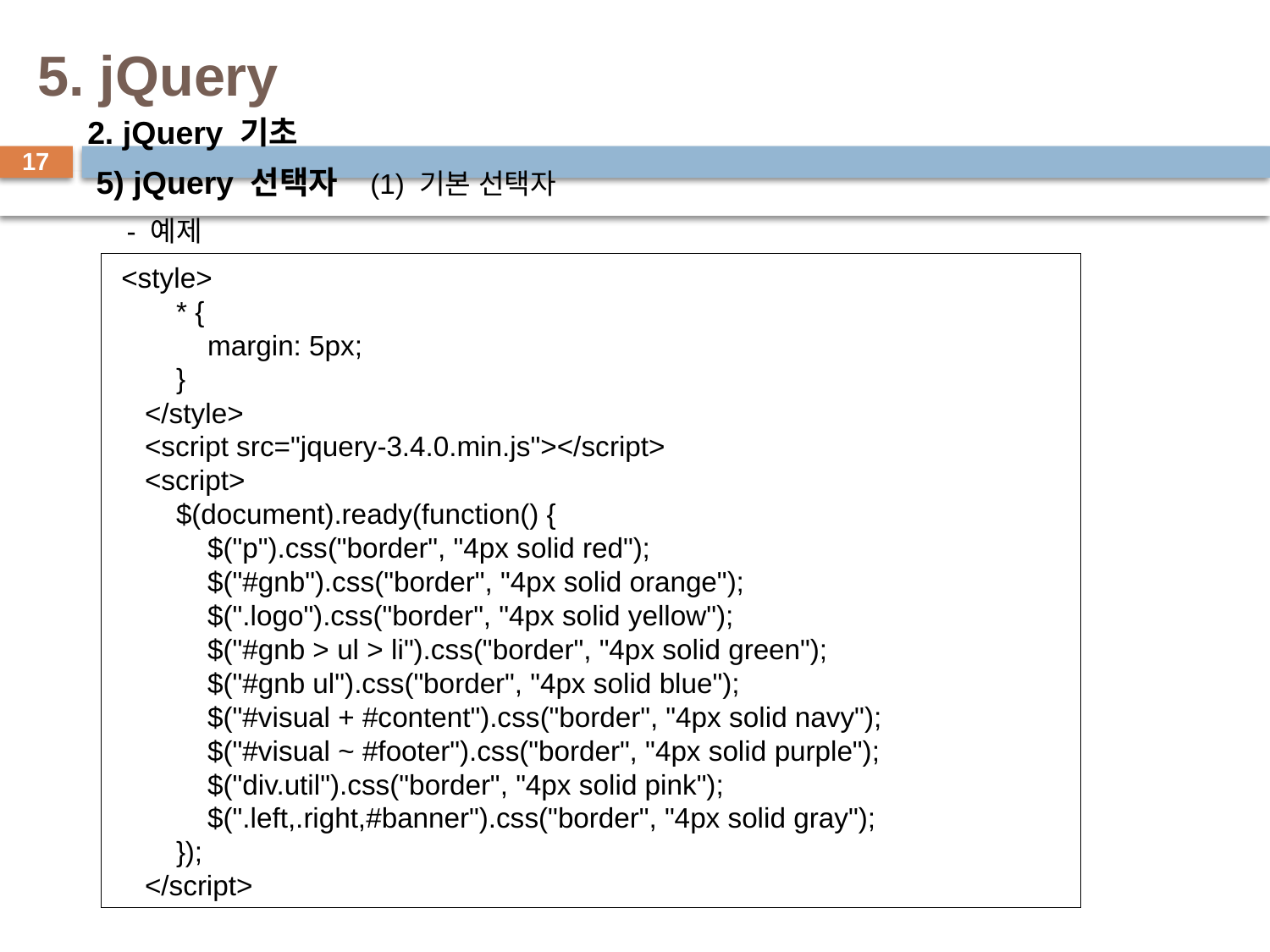

# 5. jQuery
2. jQuery 기초
 5) jQuery 선택자   (1) 기본 선택자
     - 예제

17
 <style>
        * {
            margin: 5px;
        }
    </style>
    <script src="jquery-3.4.0.min.js"></script>
    <script>
        $(document).ready(function() {
            $("p").css("border", "4px solid red");
            $("#gnb").css("border", "4px solid orange");
            $(".logo").css("border", "4px solid yellow");
            $("#gnb > ul > li").css("border", "4px solid green");
            $("#gnb ul").css("border", "4px solid blue");
            $("#visual + #content").css("border", "4px solid navy");
            $("#visual ~ #footer").css("border", "4px solid purple");
            $("div.util").css("border", "4px solid pink");
            $(".left,.right,#banner").css("border", "4px solid gray");
        });
    </script>